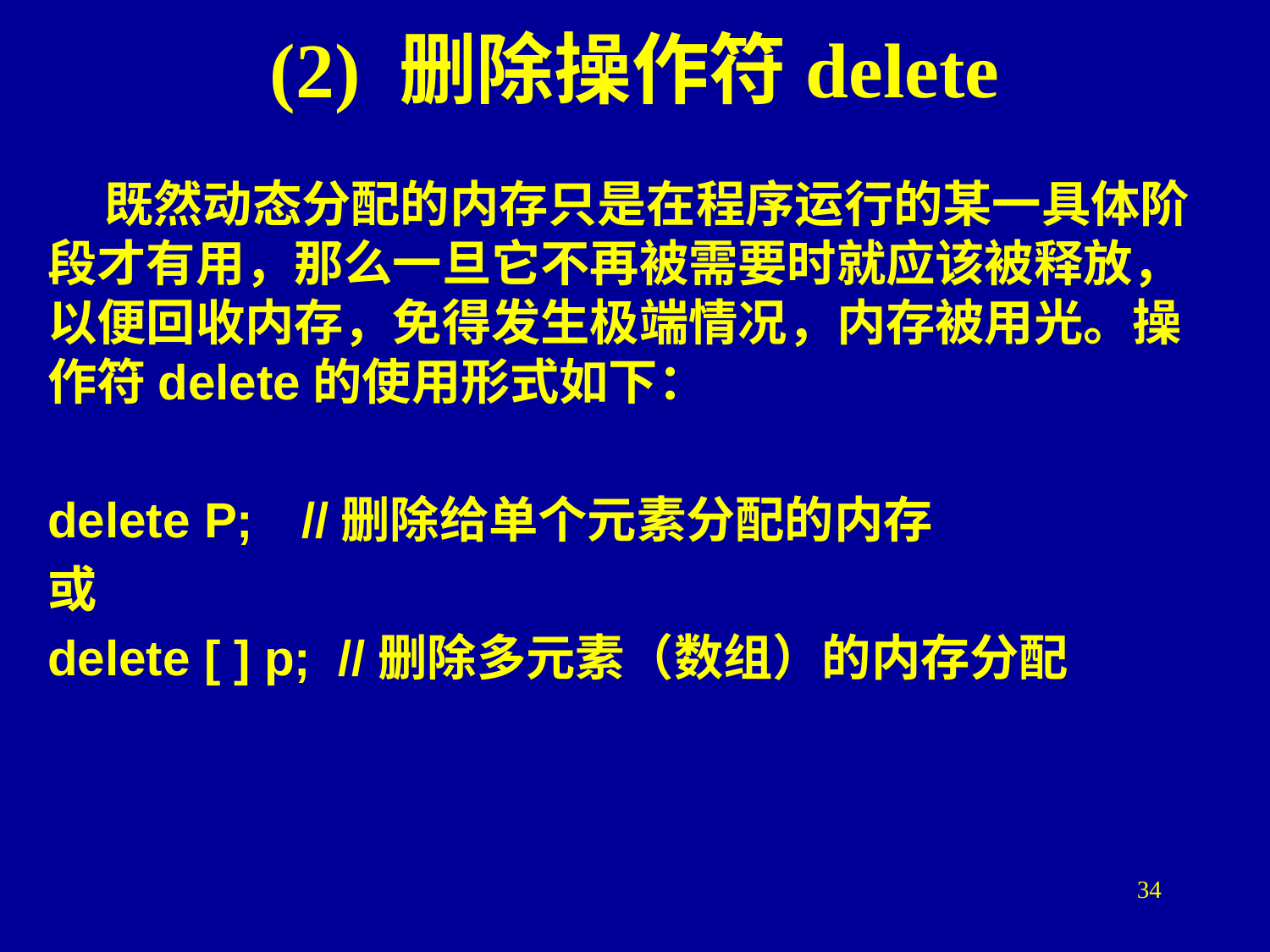

# (2) 删除操作符delete
    既然动态分配的内存只是在程序运行的某一具体阶段才有用，那么一旦它不再被需要时就应该被释放，以便回收内存，免得发生极端情况，内存被用光。操作符delete的使用形式如下：

delete P;	//删除给单个元素分配的内存
或
delete [ ] p;  //删除多元素（数组）的内存分配
34